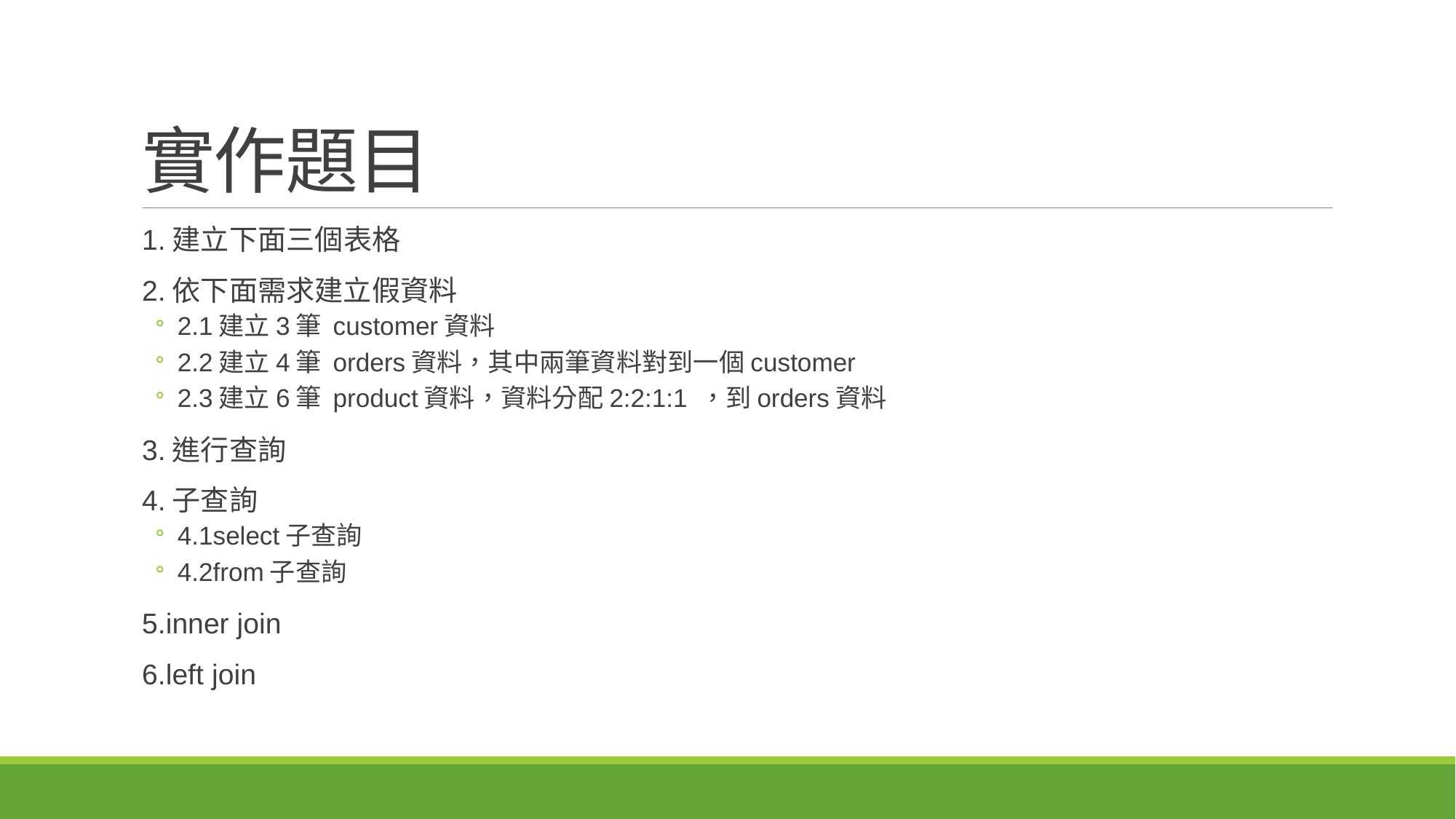

# 實作題目
1.建立下面三個表格
2.依下面需求建立假資料
2.1建立3筆 customer資料
2.2建立4筆 orders資料，其中兩筆資料對到一個customer
2.3建立6筆 product資料，資料分配2:2:1:1 ，到orders資料
3.進行查詢
4.子查詢
4.1select子查詢
4.2from子查詢
5.inner join
6.left join